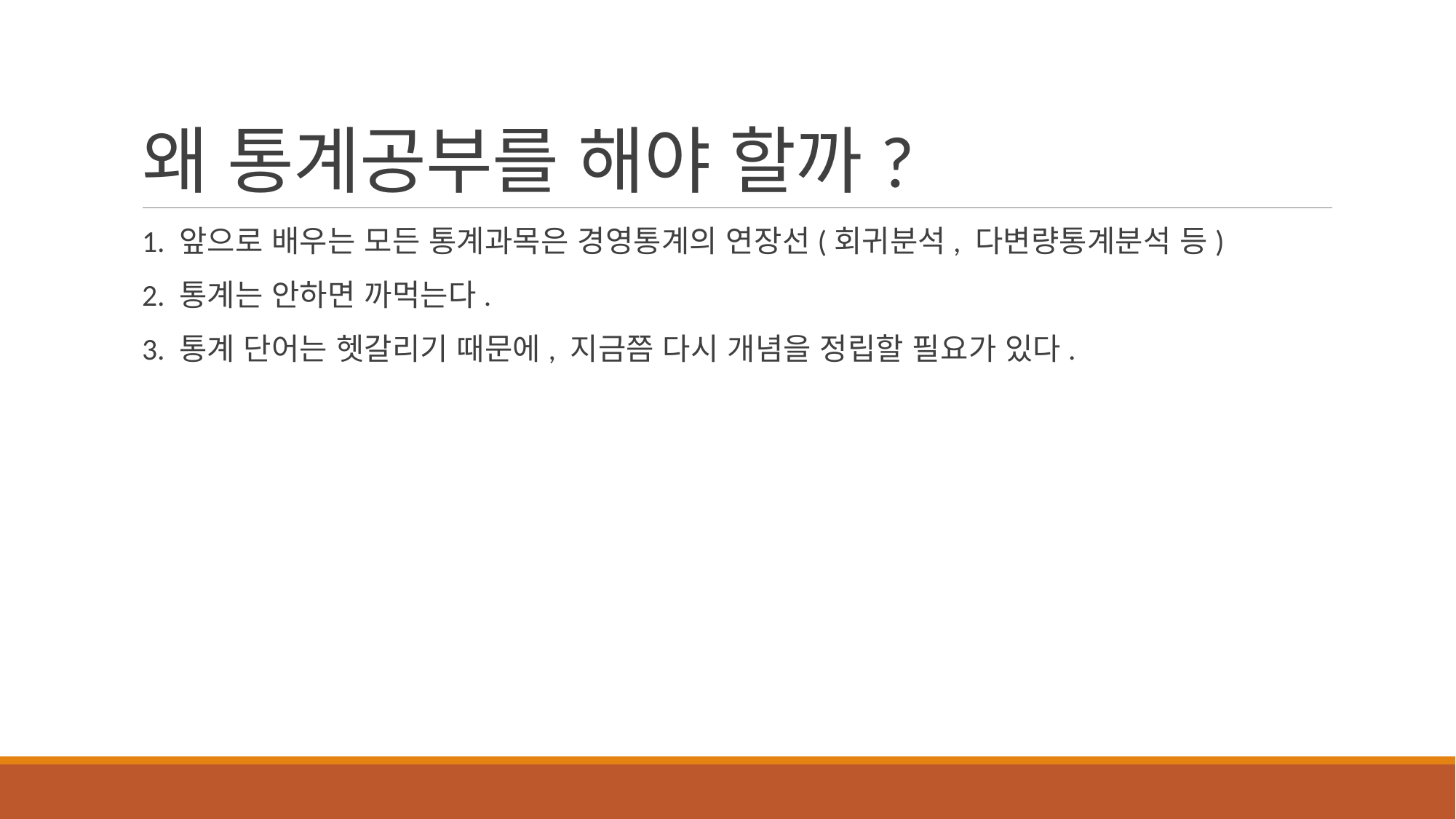

# 왜 통계공부를 해야 할까?
1. 앞으로 배우는 모든 통계과목은 경영통계의 연장선(회귀분석, 다변량통계분석 등)
2. 통계는 안하면 까먹는다.
3. 통계 단어는 헷갈리기 때문에, 지금쯤 다시 개념을 정립할 필요가 있다.